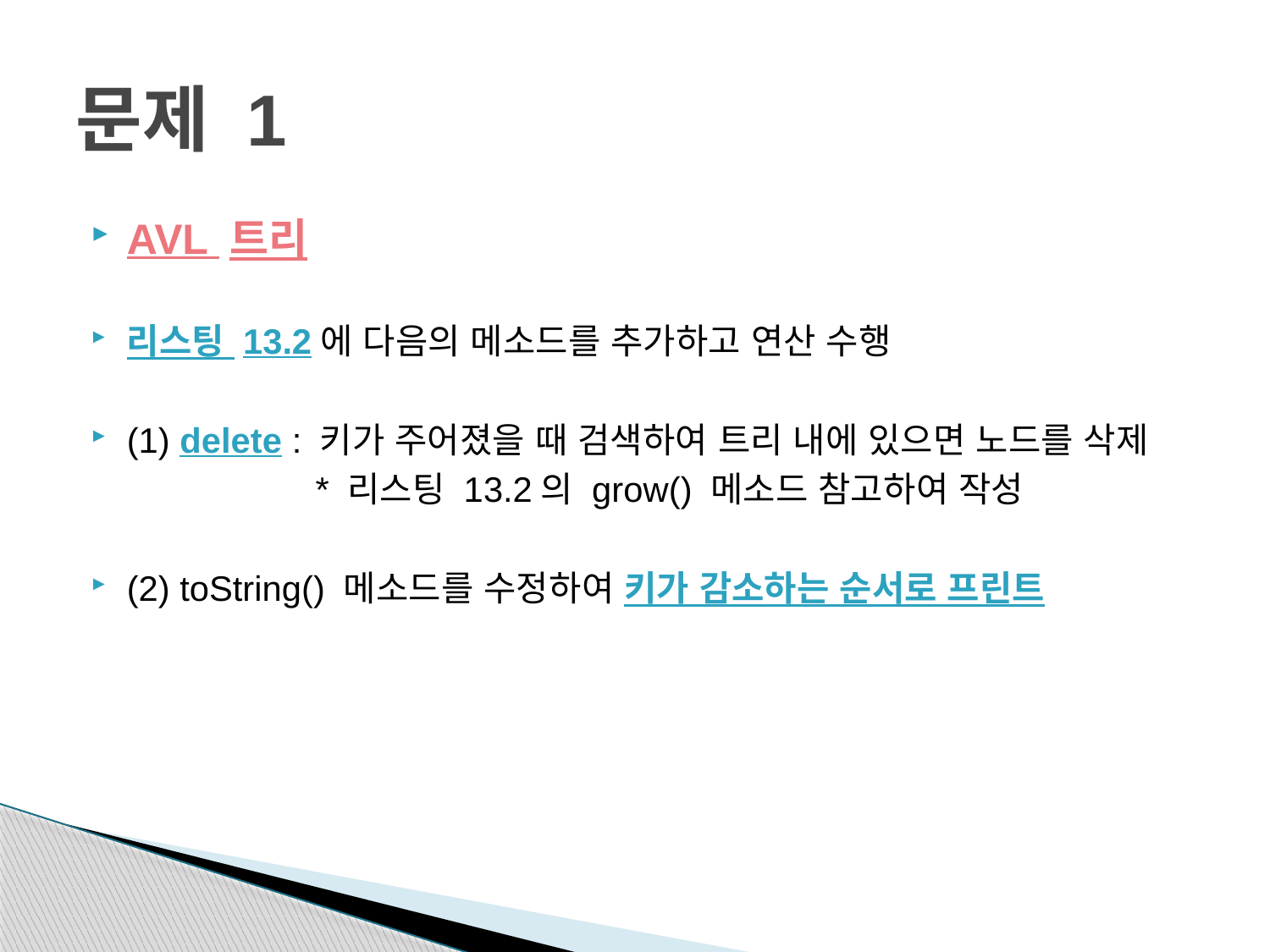

# 문제 1
AVL 트리

리스팅 13.2에 다음의 메소드를 추가하고 연산 수행

(1) delete : 키가 주어졌을 때 검색하여 트리 내에 있으면 노드를 삭제
	          * 리스팅 13.2의 grow() 메소드 참고하여 작성

(2) toString() 메소드를 수정하여 키가 감소하는 순서로 프린트